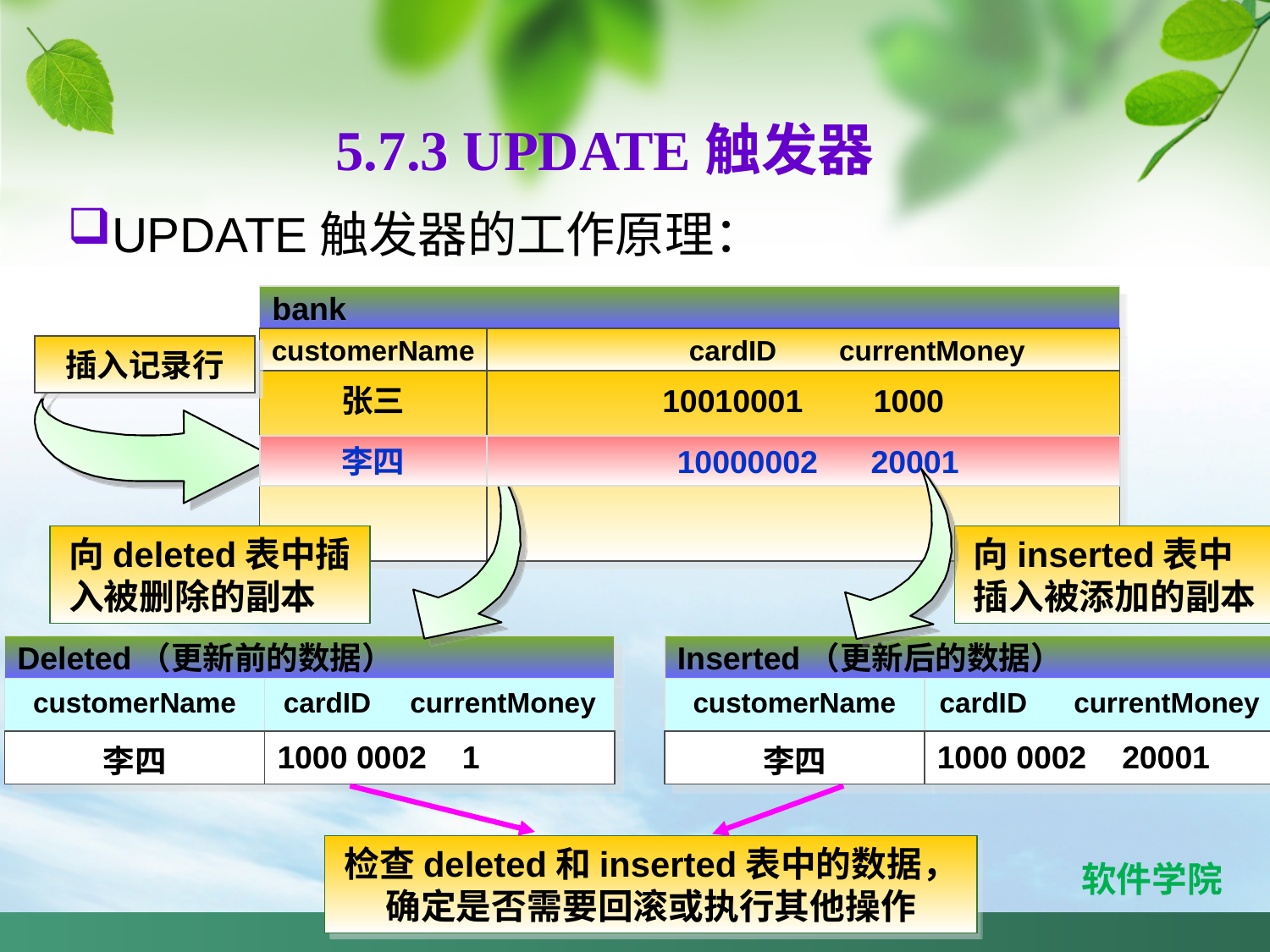

5.7.3 UPDATE触发器
UPDATE触发器的工作原理：
bank
customerName
     　　 cardID        currentMoney
张三

10010001        1000

删除记录行
插入记录行

李四
                    10000002      20001
李四
10000002               1

向deleted表中插入被删除的副本
向inserted表中插入被添加的副本
Deleted（更新前的数据）
customerName
cardID     currentMoney

李四
1000 0002    1
Inserted（更新后的数据）
customerName
cardID      currentMoney

李四
1000 0002    20001

检查deleted和inserted表中的数据，确定是否需要回滚或执行其他操作